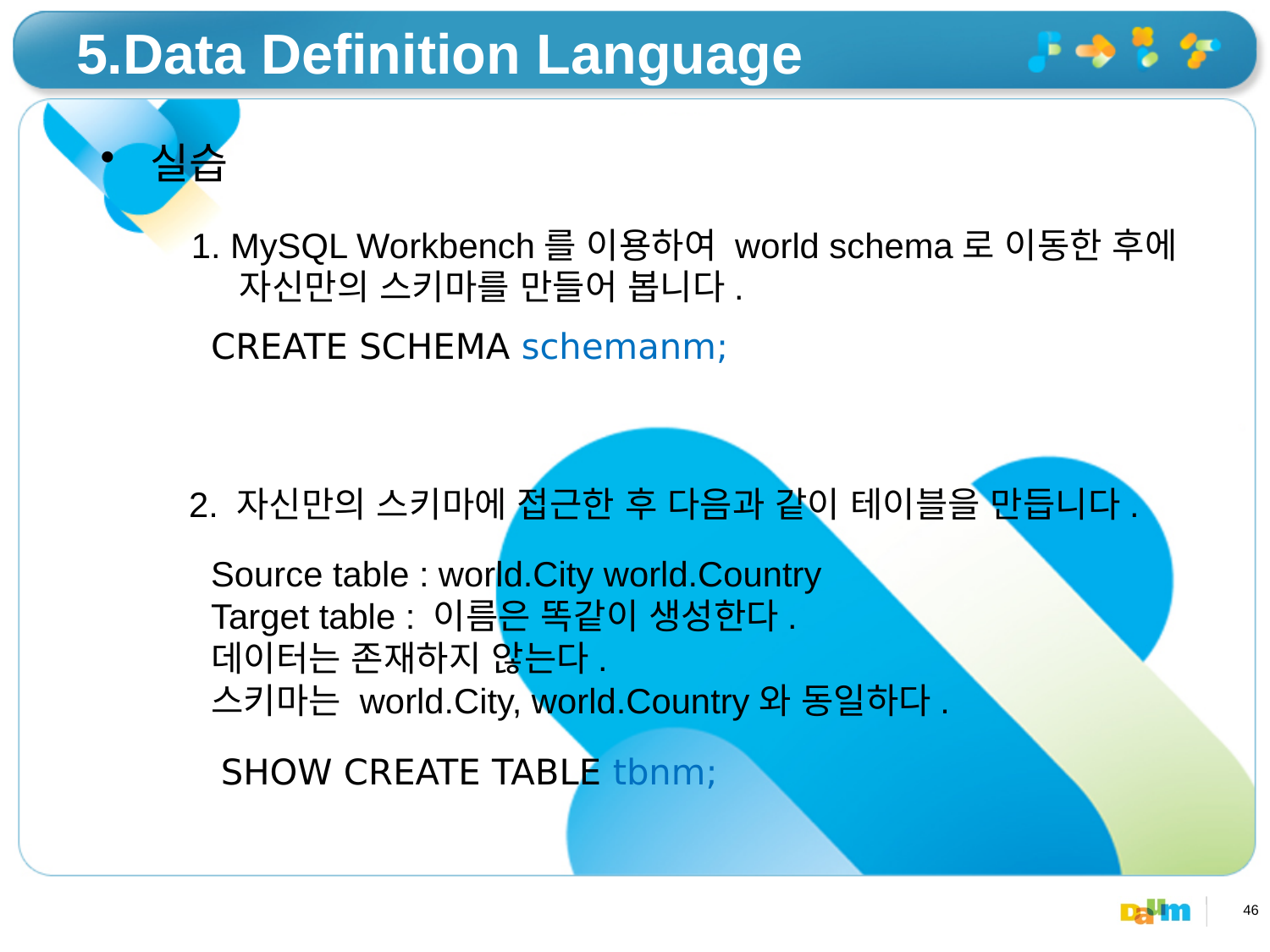

# 5.Data Definition Language
 실습
1. MySQL Workbench를 이용하여 world schema로 이동한 후에
    자신만의 스키마를 만들어 봅니다.
CREATE SCHEMA schemanm;
2. 자신만의 스키마에 접근한 후 다음과 같이 테이블을 만듭니다.
Source table : world.City world.Country
Target table : 이름은 똑같이 생성한다.
데이터는 존재하지 않는다.
스키마는 world.City, world.Country와 동일하다.
SHOW CREATE TABLE tbnm;